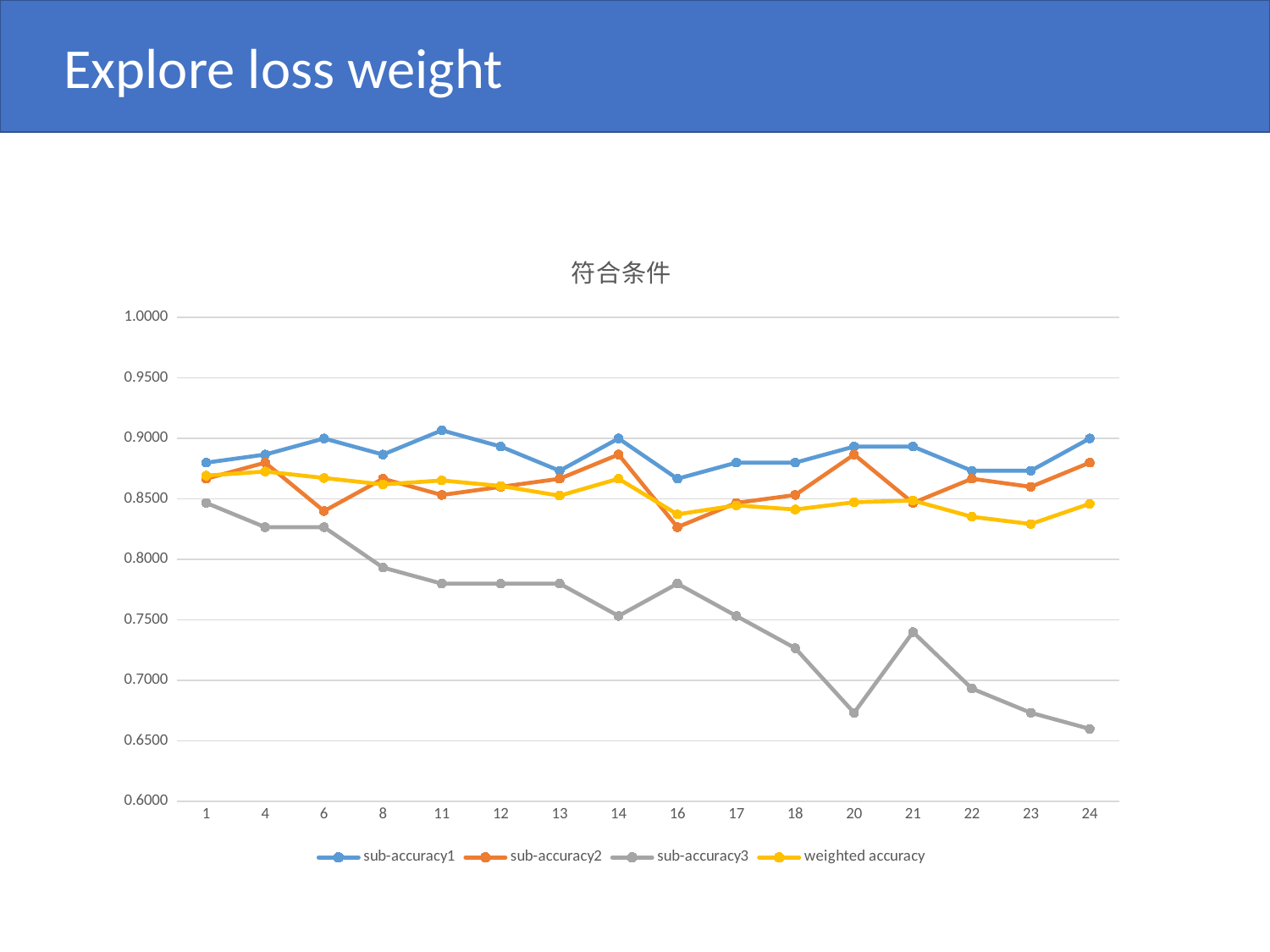

Explore loss weight

### Chart: 符合条件

| Category | sub-accuracy1 | sub-accuracy2 | sub-accuracy3 | weighted accuracy |
|---|---|---|---|---|
| 1 | 0.88 | 0.8667 | 0.8467 | 0.8693 |
| 4 | 0.8867 | 0.88 | 0.8267 | 0.8727 |
| 6 | 0.9 | 0.84 | 0.8267 | 0.8673 |
| 8 | 0.8867 | 0.8667 | 0.7933 | 0.862 |
| 11 | 0.9067 | 0.8533 | 0.78 | 0.8653 |
| 12 | 0.8933 | 0.86 | 0.78 | 0.8607 |
| 13 | 0.8733 | 0.8667 | 0.78 | 0.8527 |
| 14 | 0.9 | 0.8867 | 0.7533 | 0.8667 |
| 16 | 0.8667 | 0.8267 | 0.78 | 0.8373 |
| 17 | 0.88 | 0.8467 | 0.7533 | 0.8447 |
| 18 | 0.88 | 0.8533 | 0.7267 | 0.8413 |
| 20 | 0.8933 | 0.8867 | 0.6733 | 0.8473 |
| 21 | 0.8933 | 0.8467 | 0.74 | 0.8487 |
| 22 | 0.8733 | 0.8667 | 0.6933 | 0.8353 |
| 23 | 0.8733 | 0.86 | 0.6733 | 0.8293 |
| 24 | 0.9 | 0.88 | 0.66 | 0.846 |